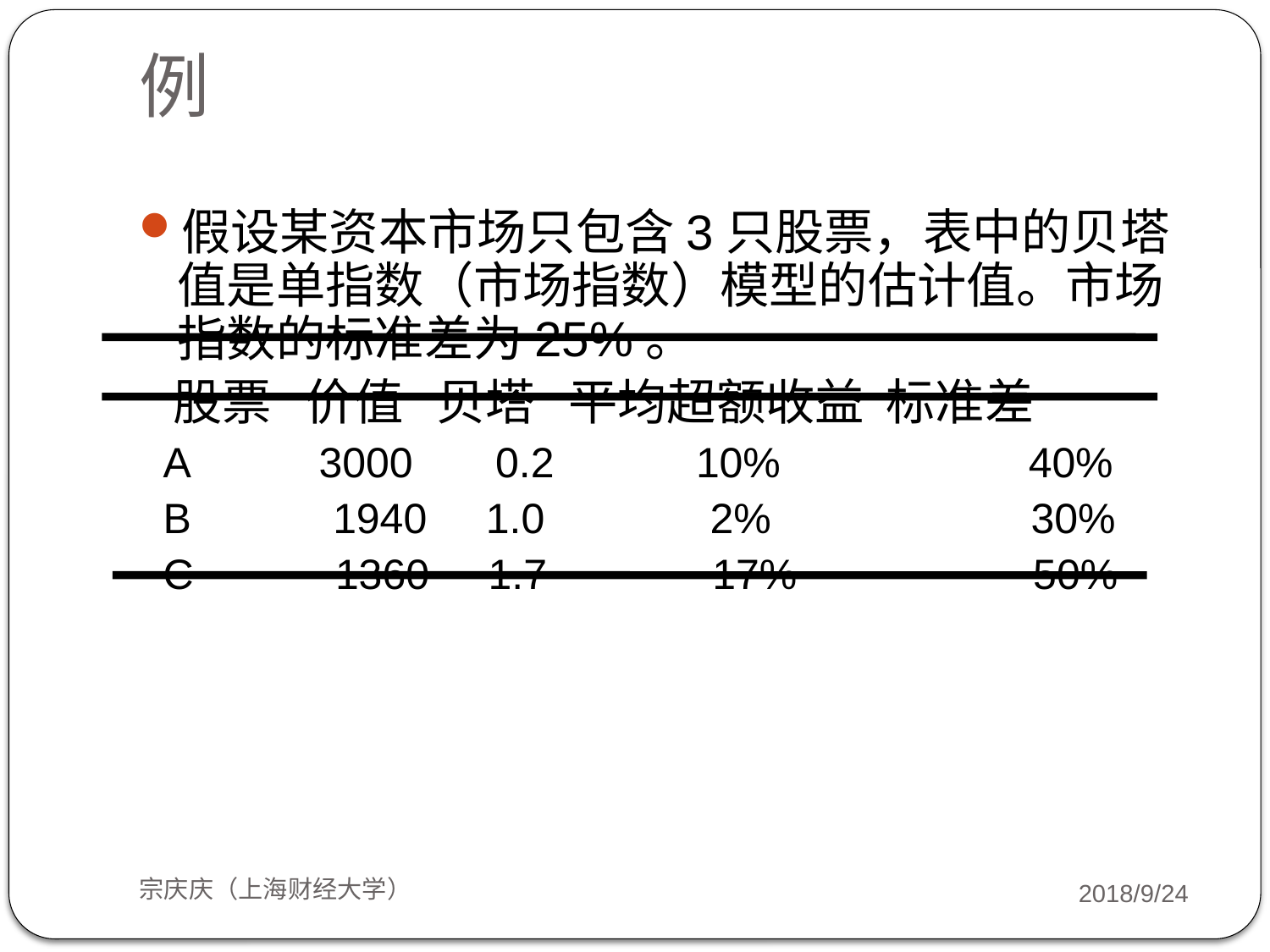

# 例
假设某资本市场只包含3只股票，表中的贝塔值是单指数（市场指数）模型的估计值。市场指数的标准差为25%。
  股票   价值   贝塔   平均超额收益  标准差
  A           3000       0.2            10%                     40%
  B            1940     1.0              2%                      30%
  C            1360     1.7              17%                    50%

宗庆庆（上海财经大学）
2018/9/24